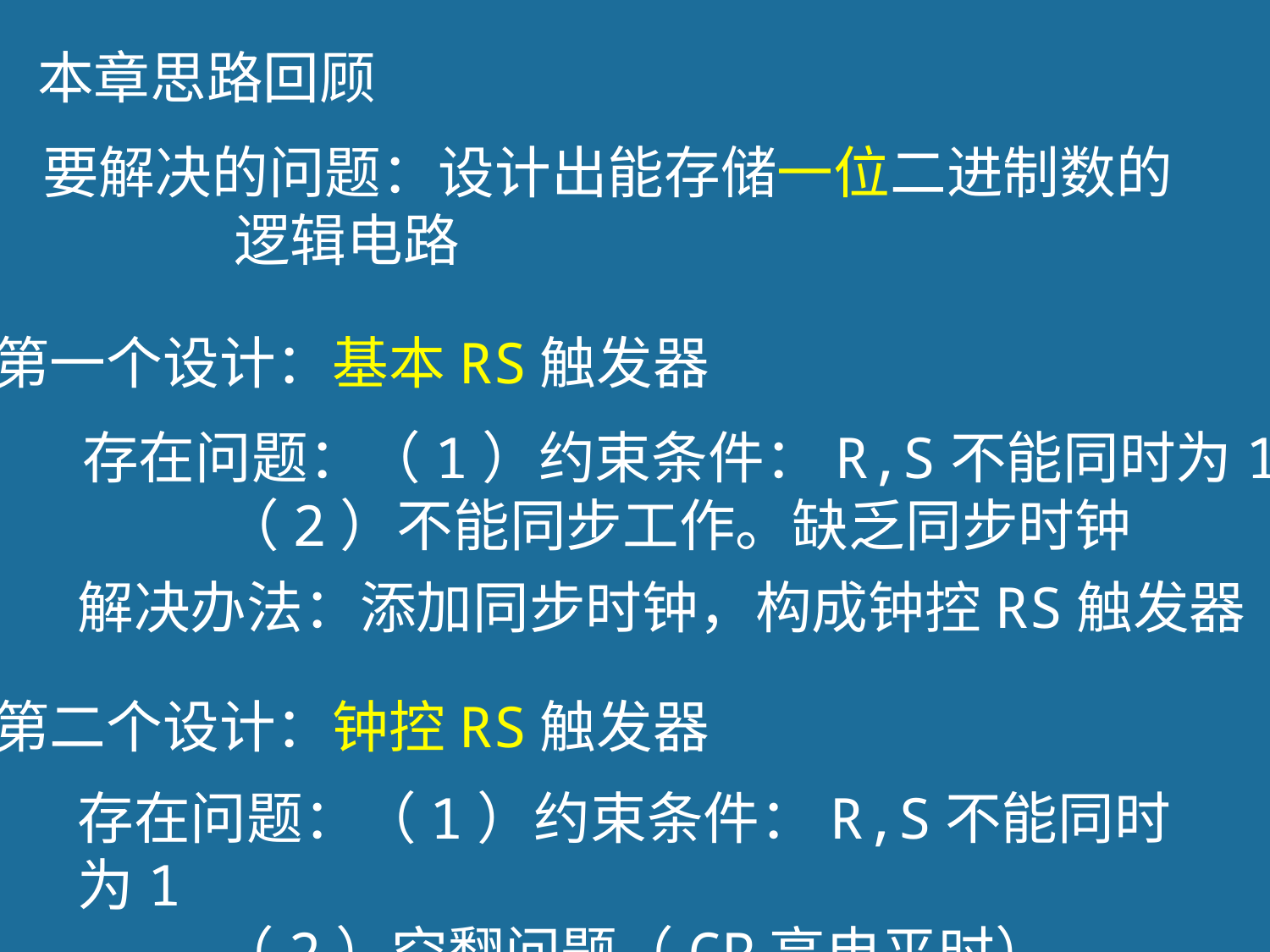

本章思路回顾
要解决的问题：设计出能存储一位二进制数的
              逻辑电路
第一个设计：基本RS触发器
存在问题：（1）约束条件：R,S不能同时为1
          （2）不能同步工作。缺乏同步时钟
解决办法：添加同步时钟，构成钟控RS触发器
第二个设计：钟控RS触发器
存在问题：（1）约束条件：R,S不能同时为1
          （2）空翻问题（CP高电平时）
153